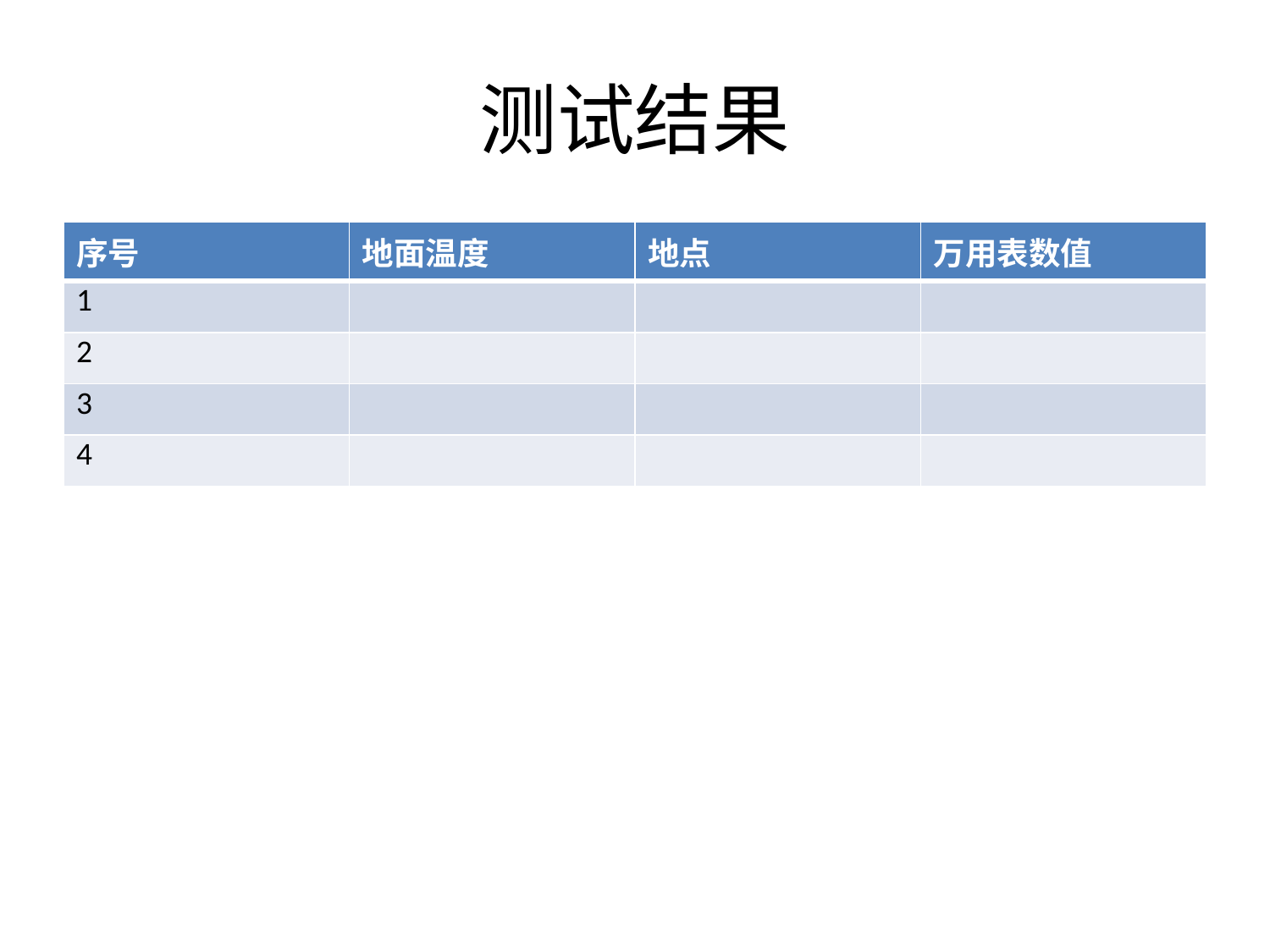

# 测试结果
| 序号 | 地面温度 | 地点 | 万用表数值 |
| --- | --- | --- | --- |
| 1 |  |  |  |
| 2 |  |  |  |
| 3 |  |  |  |
| 4 |  |  |  |